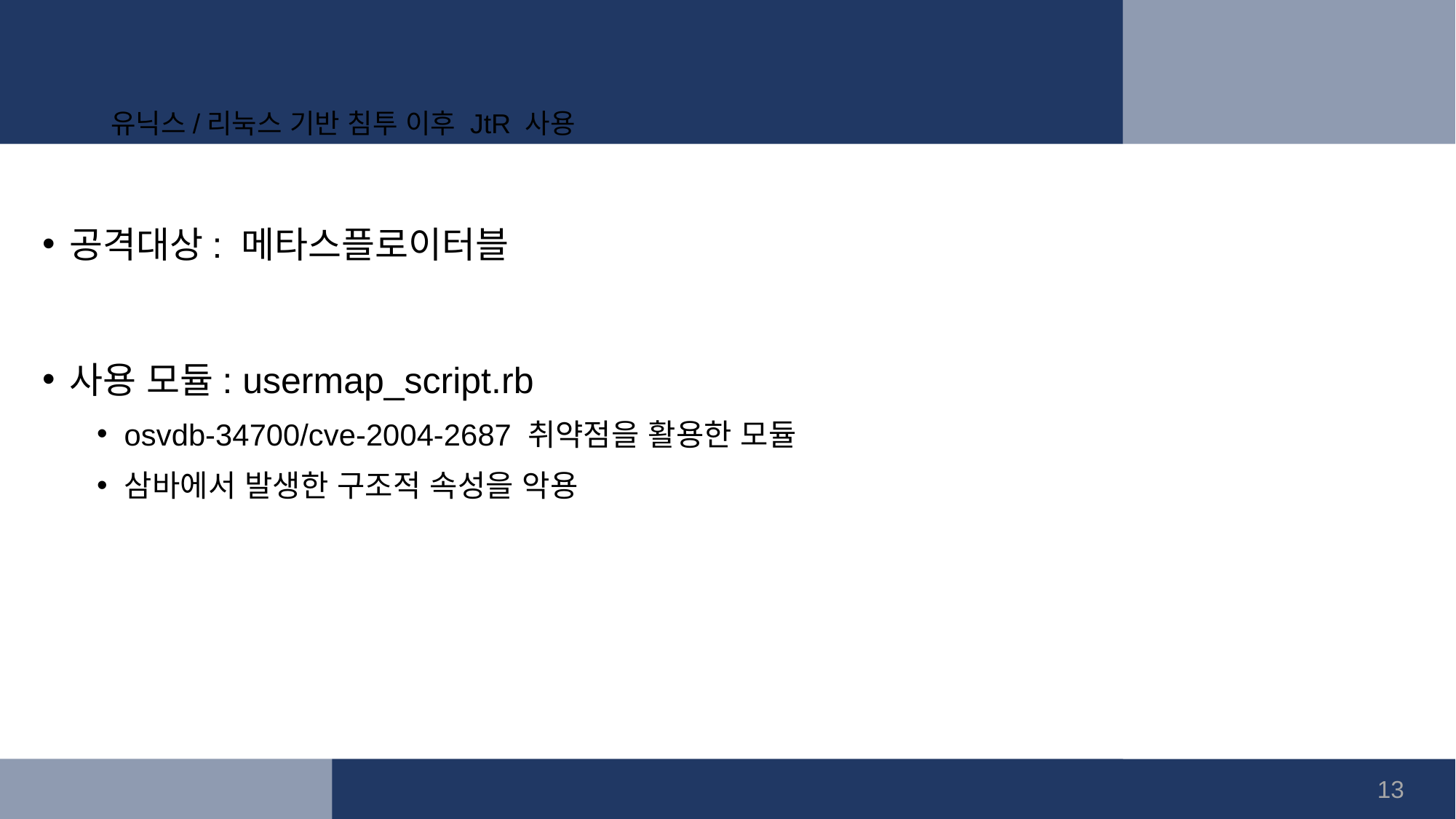

# 유닉스/리눅스 기반 침투 이후 JtR 사용
공격대상: 메타스플로이터블

사용 모듈: usermap_script.rb
osvdb-34700/cve-2004-2687 취약점을 활용한 모듈
삼바에서 발생한 구조적 속성을 악용

13